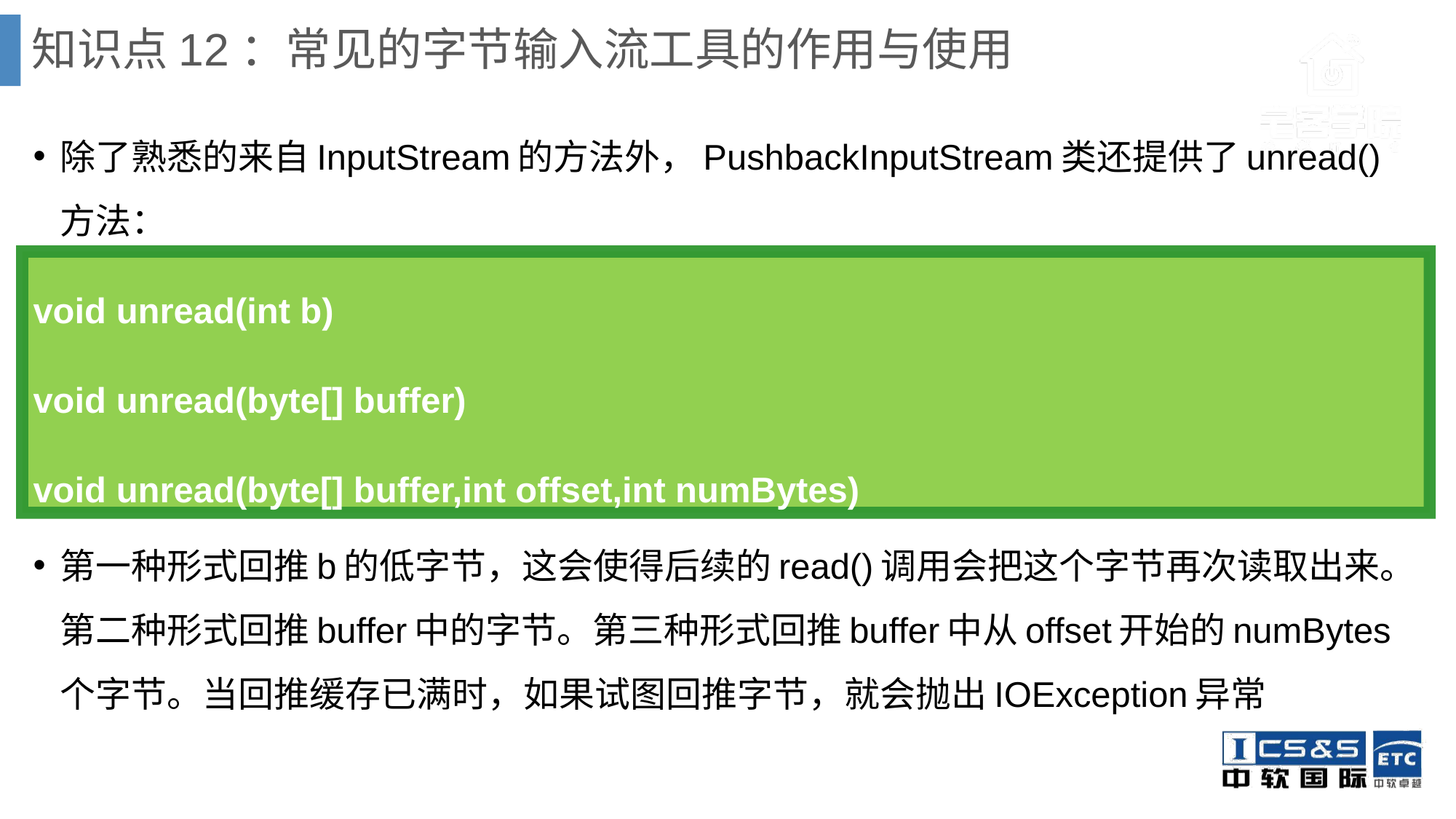

# 知识点12：常见的字节输入流工具的作用与使用
除了熟悉的来自InputStream的方法外，PushbackInputStream类还提供了unread()方法：
void unread(int b)
void unread(byte[] buffer)
void unread(byte[] buffer,int offset,int numBytes)
第一种形式回推b的低字节，这会使得后续的read()调用会把这个字节再次读取出来。第二种形式回推buffer中的字节。第三种形式回推buffer中从offset开始的numBytes个字节。当回推缓存已满时，如果试图回推字节，就会抛出IOException异常